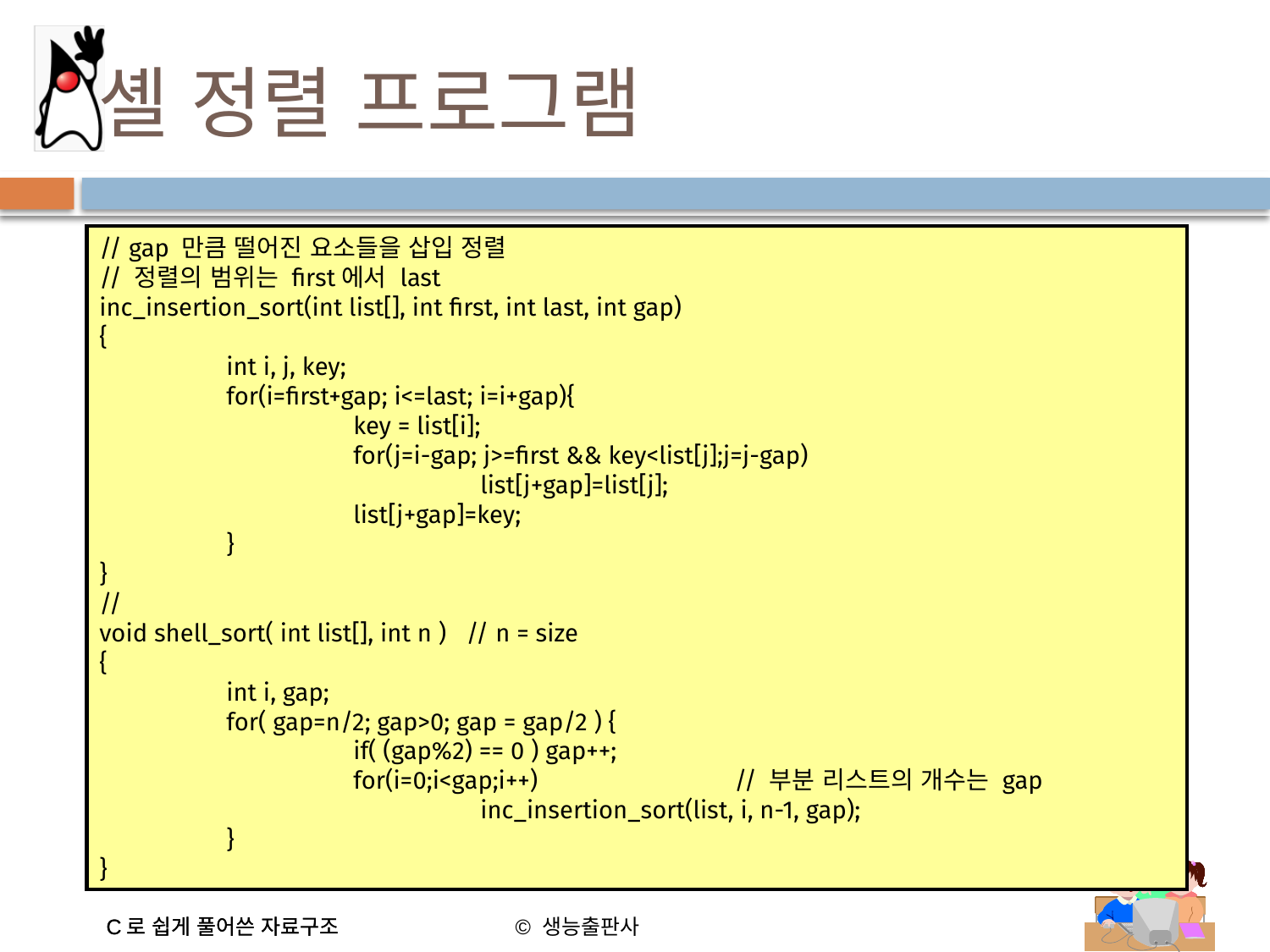

# 셸 정렬 프로그램
// gap 만큼 떨어진 요소들을 삽입 정렬
// 정렬의 범위는 first에서 last
inc_insertion_sort(int list[], int first, int last, int gap)
{
	int i, j, key;
	for(i=first+gap; i<=last; i=i+gap){
		key = list[i];
		for(j=i-gap; j>=first && key<list[j];j=j-gap)
			list[j+gap]=list[j];
		list[j+gap]=key;
	}
}
//
void shell_sort( int list[], int n )   // n = size
{
	int i, gap;
	for( gap=n/2; gap>0; gap = gap/2 ) {
		if( (gap%2) == 0 ) gap++;
		for(i=0;i<gap;i++)		// 부분 리스트의 개수는 gap
			inc_insertion_sort(list, i, n-1, gap);
	}
}